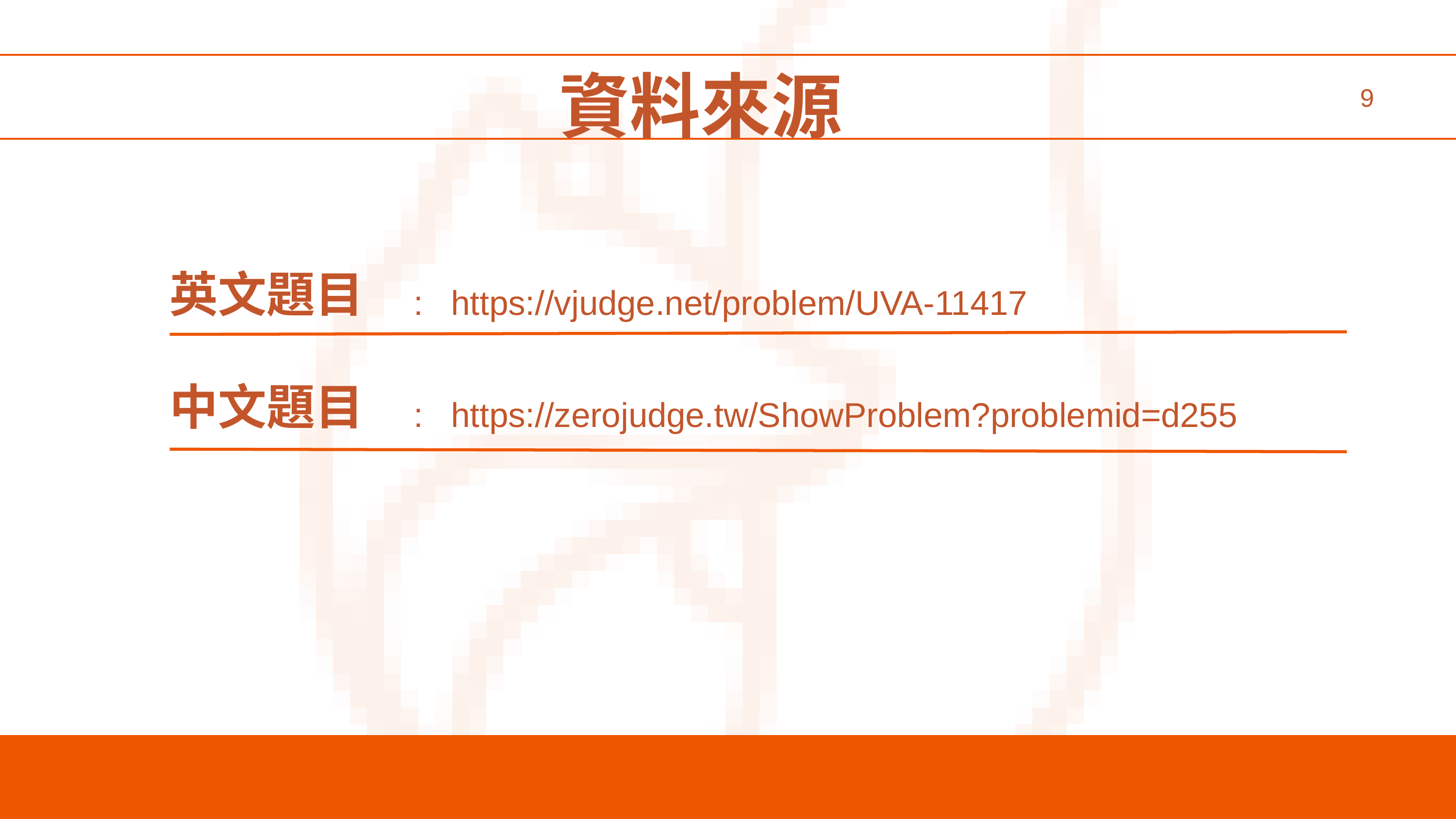

資料來源

9
英文題目
:
https://vjudge.net/problem/UVA-11417

中文題目
:
https://zerojudge.tw/ShowProblem?problemid=d255